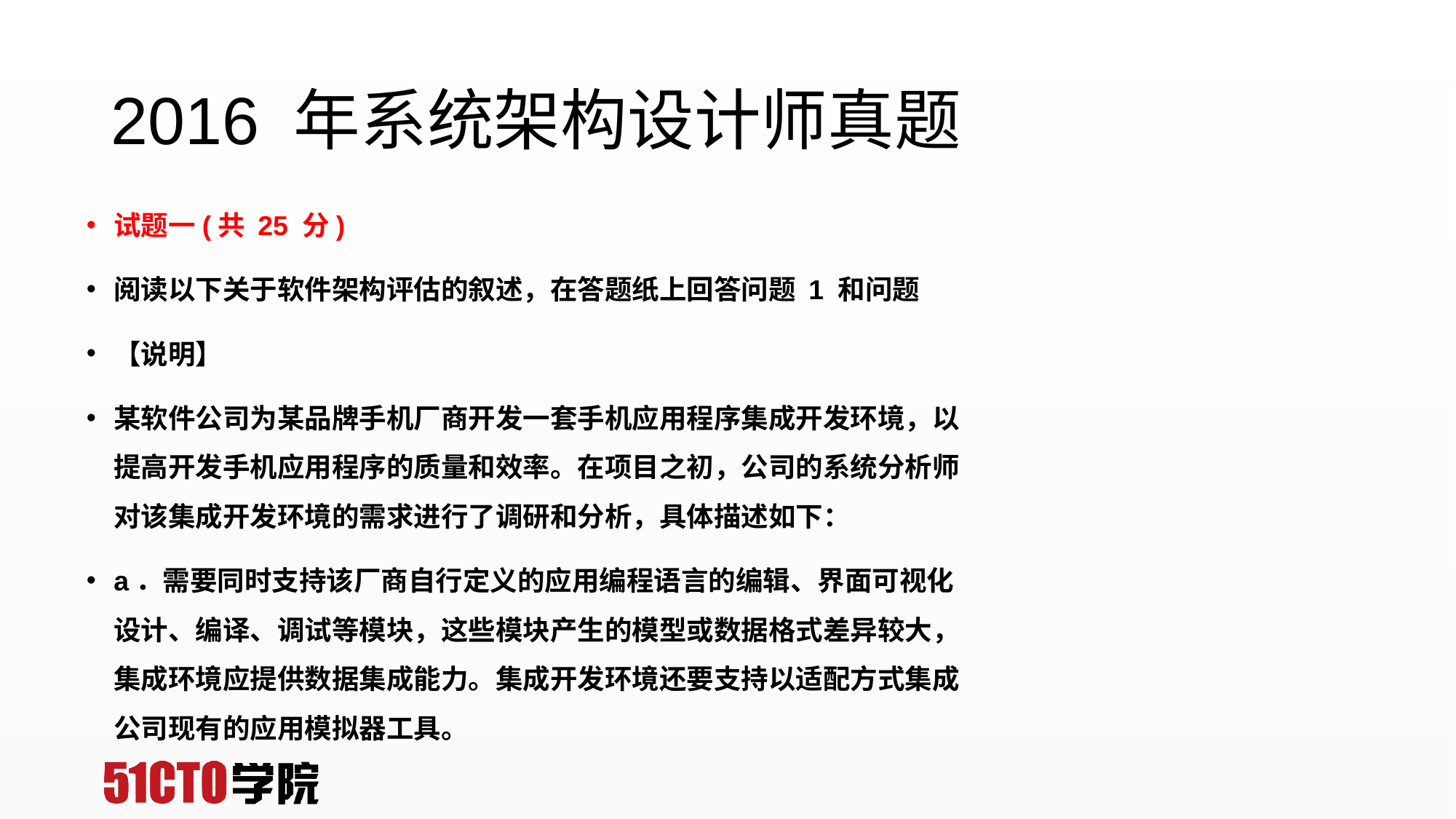

# 2016 年系统架构设计师真题
试题一(共 25 分)
阅读以下关于软件架构评估的叙述，在答题纸上回答问题 1 和问题
【说明】
某软件公司为某品牌手机厂商开发一套手机应用程序集成开发环境，以提高开发手机应用程序的质量和效率。在项目之初，公司的系统分析师对该集成开发环境的需求进行了调研和分析，具体描述如下：
a．需要同时支持该厂商自行定义的应用编程语言的编辑、界面可视化设计、编译、调试等模块，这些模块产生的模型或数据格式差异较大，集成环境应提供数据集成能力。集成开发环境还要支持以适配方式集成公司现有的应用模拟器工具。